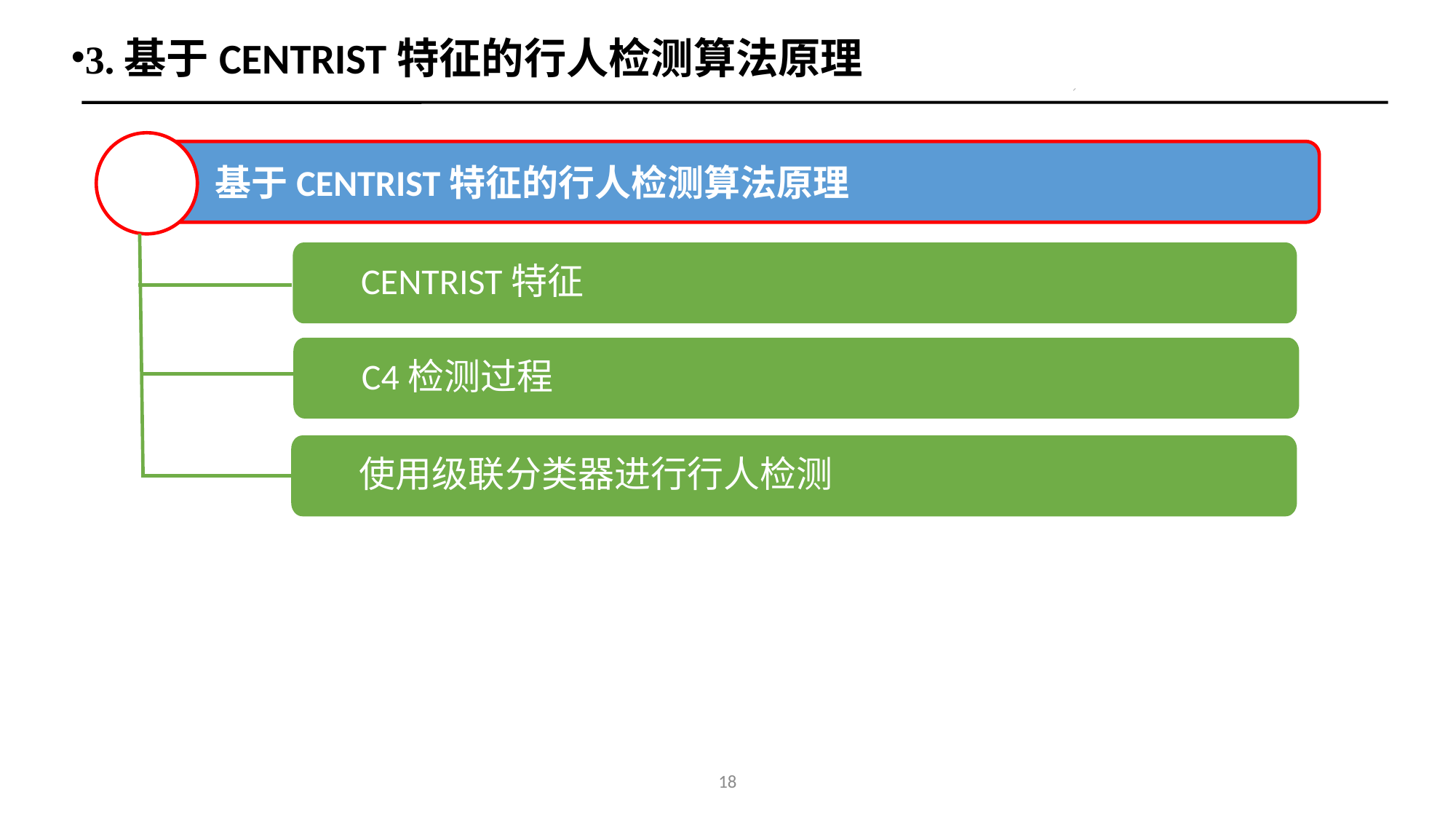

3.基于CENTRIST特征的行人检测算法原理

基于CENTRIST特征的行人检测算法原理
CENTRIST特征
C4检测过程
使用级联分类器进行行人检测
18